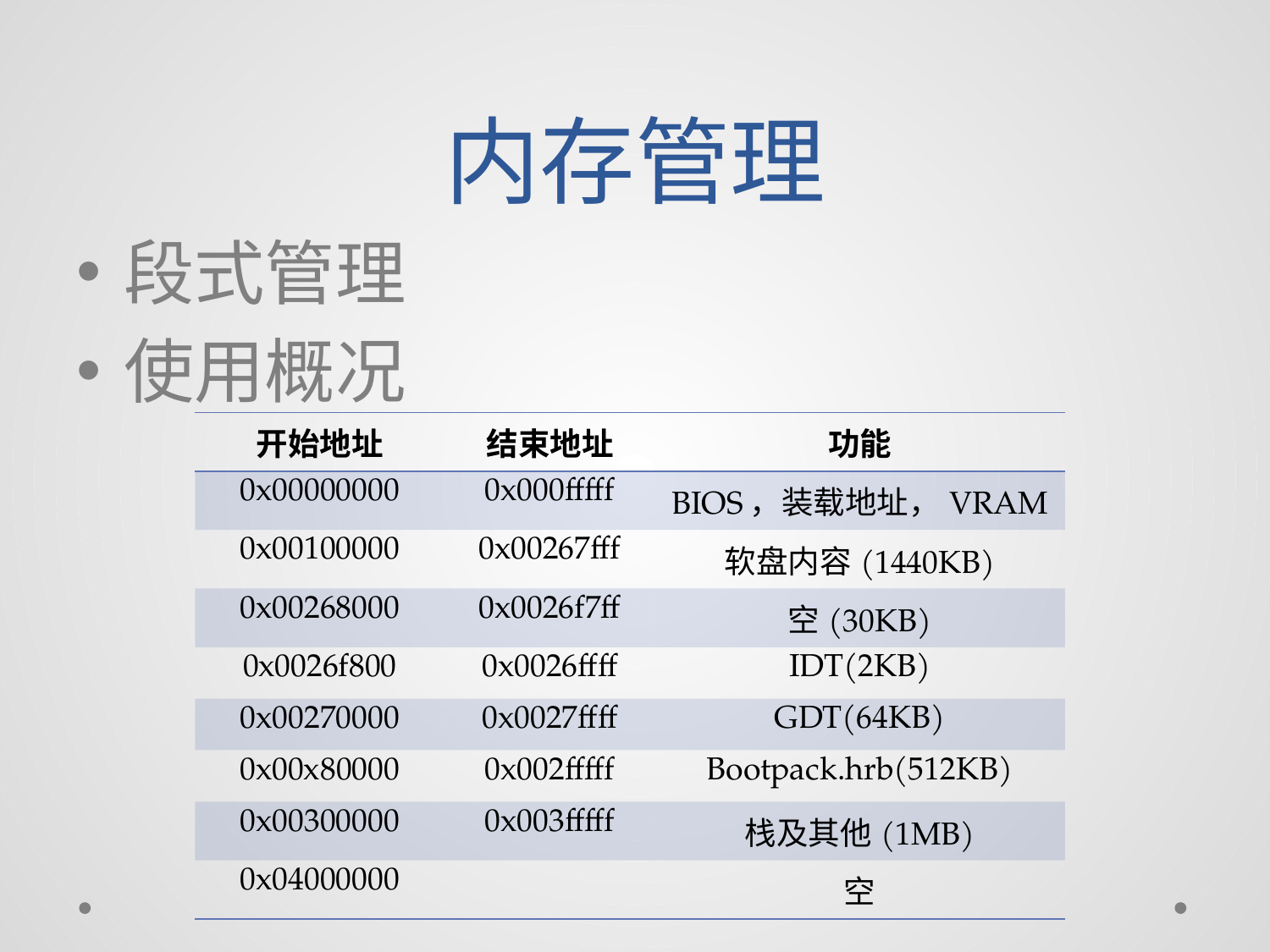

# 内存管理
段式管理
使用概况
| 开始地址 | 结束地址 | 功能 |
| --- | --- | --- |
| 0x00000000 | 0x000fffff | BIOS，装载地址，VRAM |
| 0x00100000 | 0x00267fff | 软盘内容(1440KB) |
| 0x00268000 | 0x0026f7ff | 空(30KB) |
| 0x0026f800 | 0x0026ffff | IDT(2KB) |
| 0x00270000 | 0x0027ffff | GDT(64KB) |
| 0x00x80000 | 0x002fffff | Bootpack.hrb(512KB) |
| 0x00300000 | 0x003fffff | 栈及其他(1MB) |
| 0x04000000 |  | 空 |